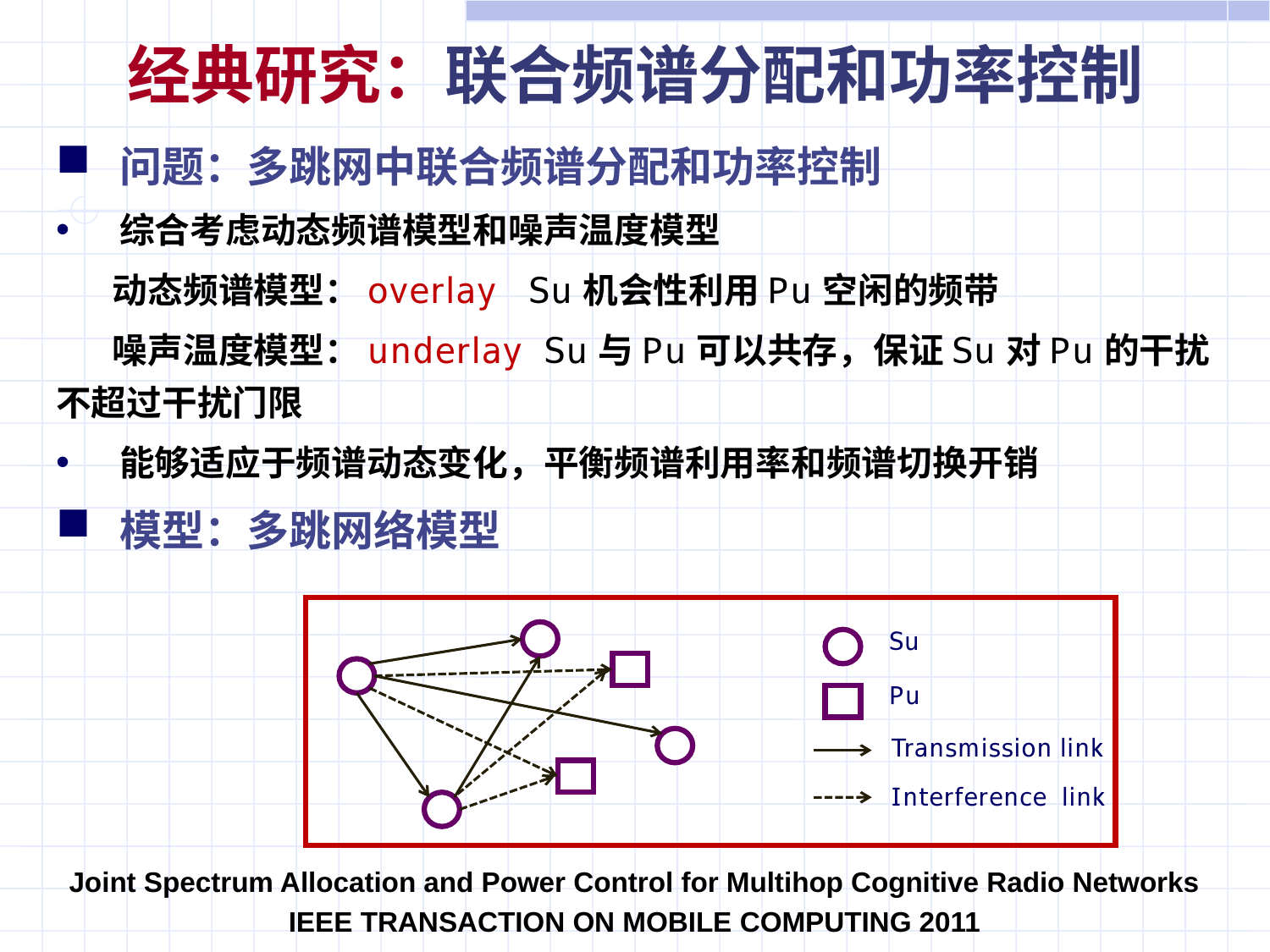

经典研究：联合频谱分配和功率控制
问题：多跳网中联合频谱分配和功率控制
综合考虑动态频谱模型和噪声温度模型
      动态频谱模型：overlay   Su机会性利用Pu空闲的频带
      噪声温度模型：underlay  Su与Pu可以共存，保证Su对Pu的干扰不超过干扰门限
能够适应于频谱动态变化，平衡频谱利用率和频谱切换开销
模型：多跳网络模型

Su

Pu

Transmission link

Interference  link

Joint Spectrum Allocation and Power Control for Multihop Cognitive Radio Networks
IEEE TRANSACTION ON MOBILE COMPUTING 2011
6